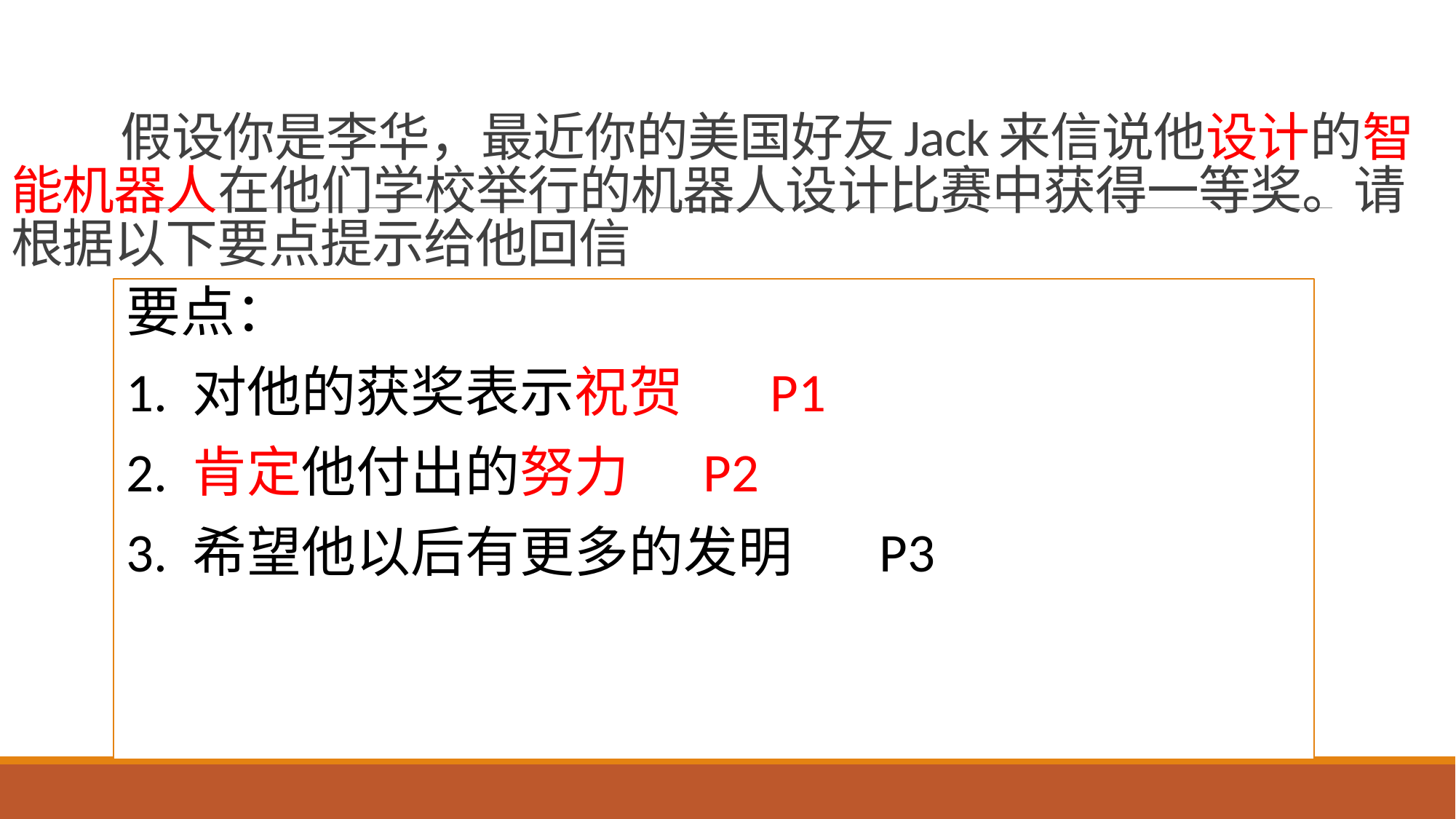

# 假设你是李华，最近你的美国好友Jack来信说他设计的智能机器人在他们学校举行的机器人设计比赛中获得一等奖。请根据以下要点提示给他回信
要点：
1. 对他的获奖表示祝贺      P1
2. 肯定他付出的努力     P2
3. 希望他以后有更多的发明      P3